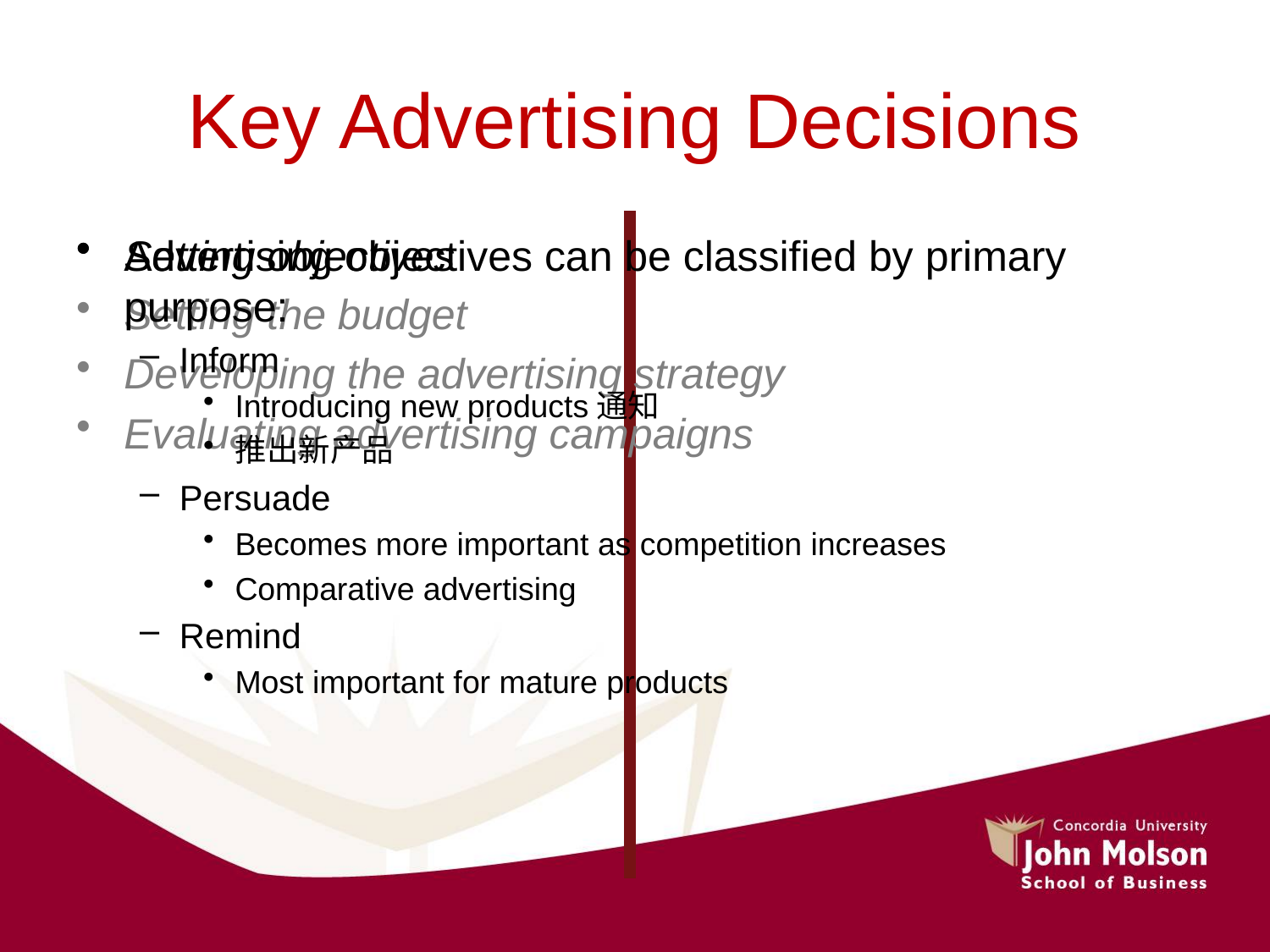

# Key Advertising Decisions

Setting objectives
Setting the budget
Developing the advertising strategy
Evaluating advertising campaigns
Advertising objectives can be classified by primary purpose:
Inform
Introducing new products通知
推出新产品
Persuade
Becomes more important as competition increases
Comparative advertising
Remind
Most important for mature products